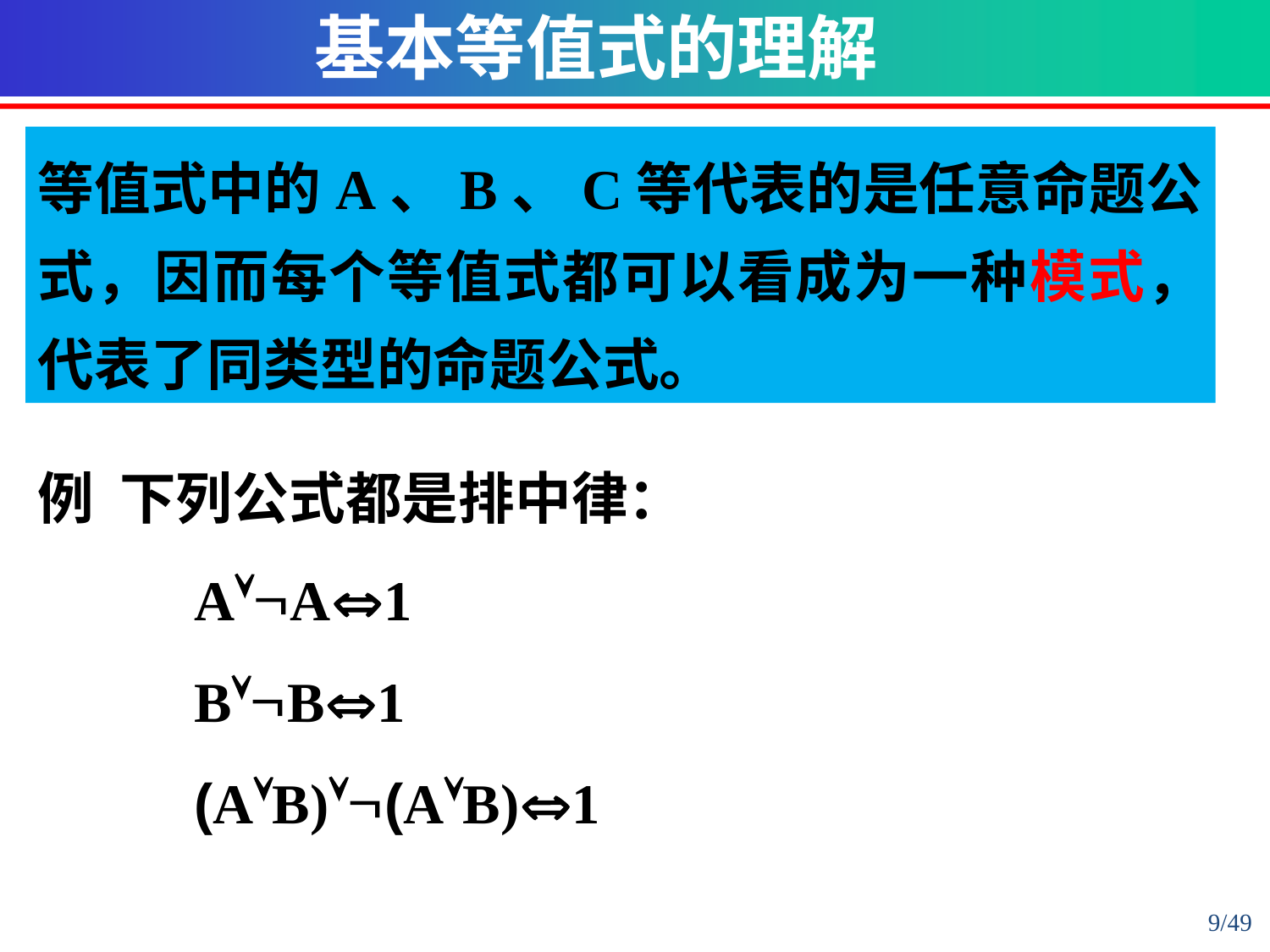

基本等值式的理解
等值式中的A、B、C等代表的是任意命题公式，因而每个等值式都可以看成为一种模式，代表了同类型的命题公式。
例  下列公式都是排中律：
          A∨¬A⇔1
          B∨¬B⇔1
          (A∨B)∨¬(A∨B)⇔1
9/49